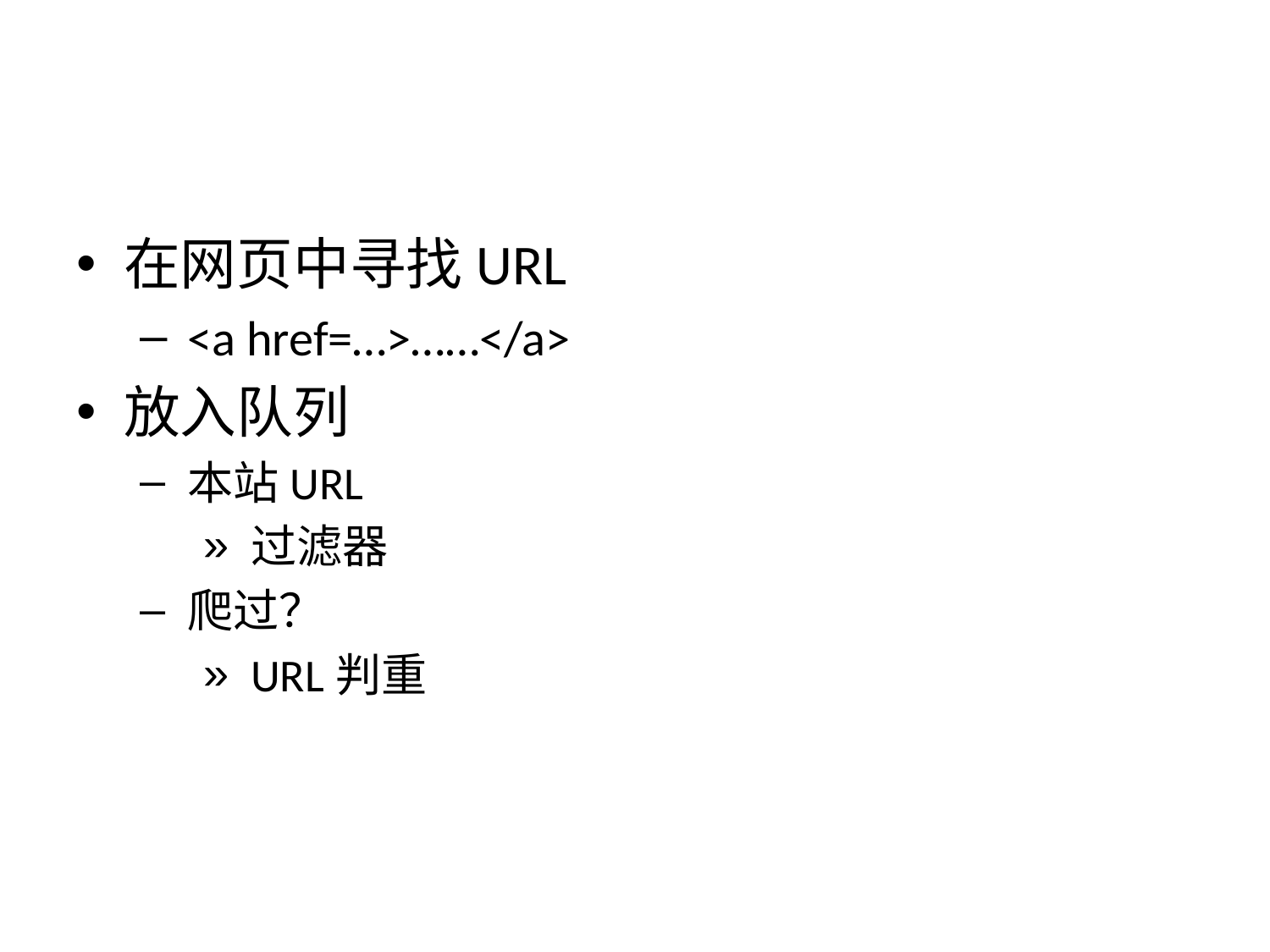

#
在网页中寻找URL
<a href=…>……</a>
放入队列
本站URL
过滤器
爬过？
URL判重